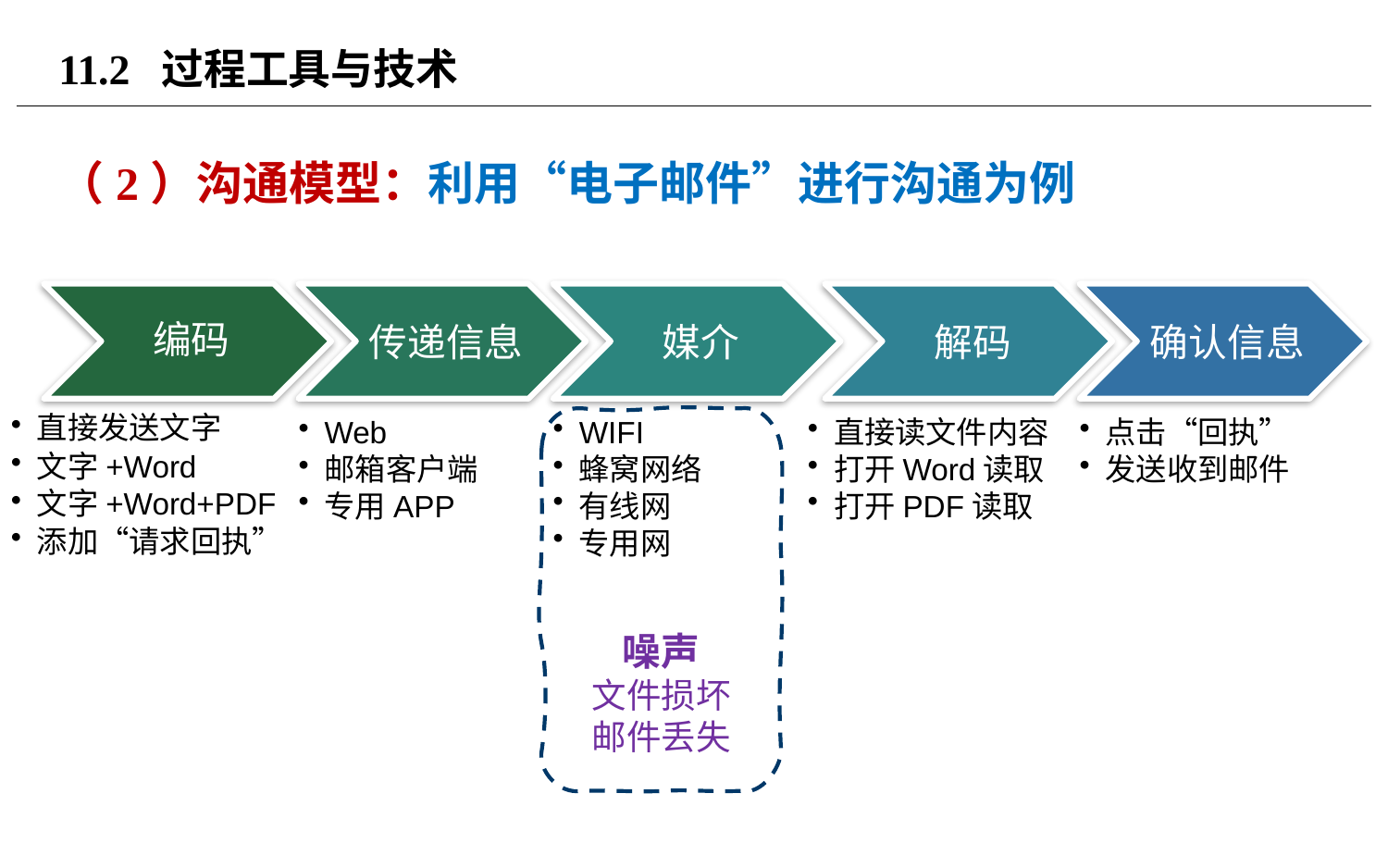

# 11.2  过程工具与技术
（2）沟通模型：利用“电子邮件”进行沟通为例

编码
直接发送文字
文字+Word
文字+Word+PDF
添加“请求回执”
传递信息
Web
邮箱客户端
专用APP
媒介
WIFI
蜂窝网络
有线网
专用网
解码
直接读文件内容
打开Word读取
打开PDF读取
确认信息
点击“回执”
发送收到邮件

噪声
文件损坏
邮件丢失